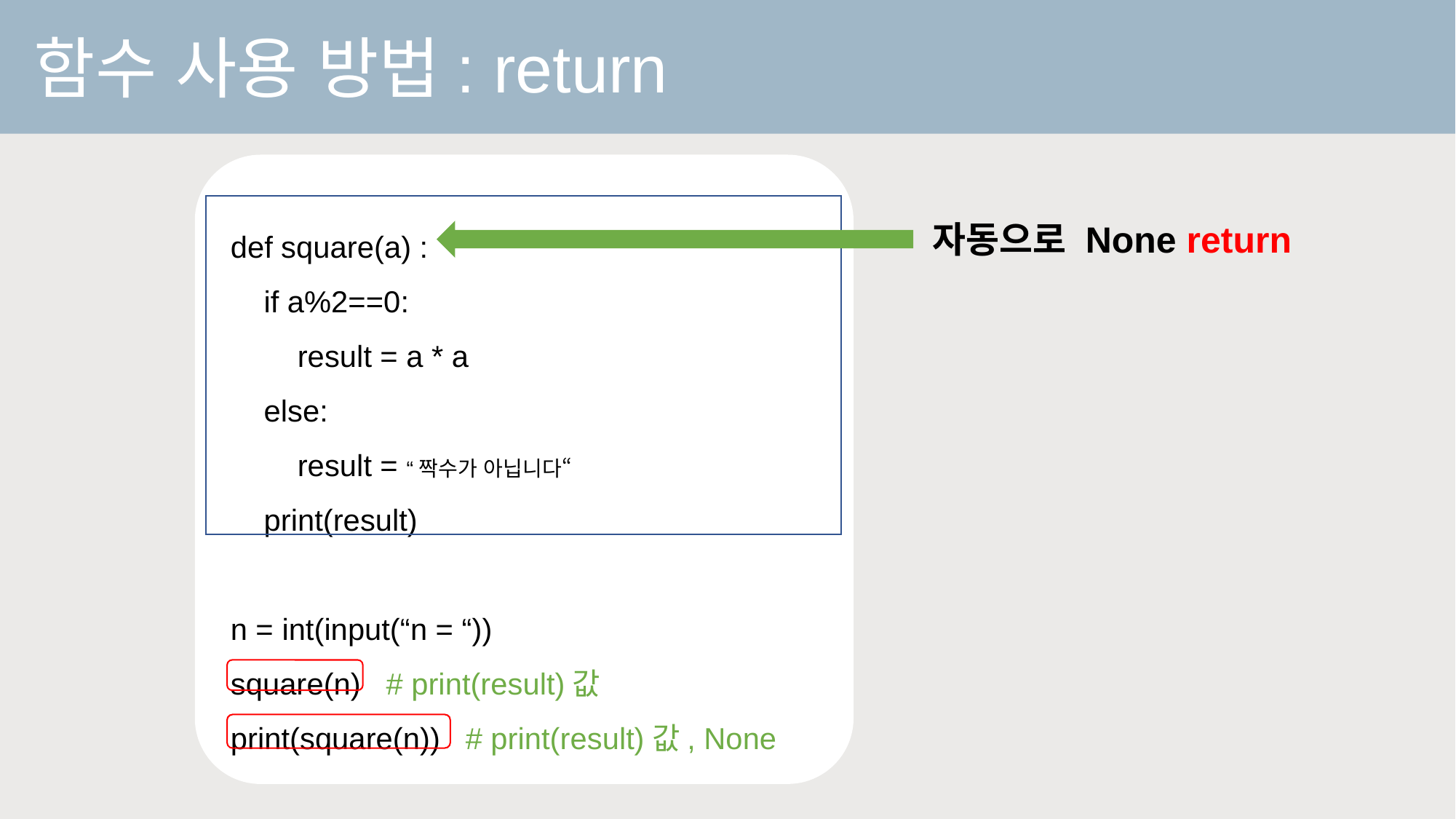

함수 사용 방법: return

def square(a) :
    if a%2==0:
        result = a * a
    else:
        result = “짝수가 아닙니다“
    print(result)

n = int(input(“n = “))
square(n)   # print(result)값
print(square(n))   # print(result)값, None

자동으로 None return